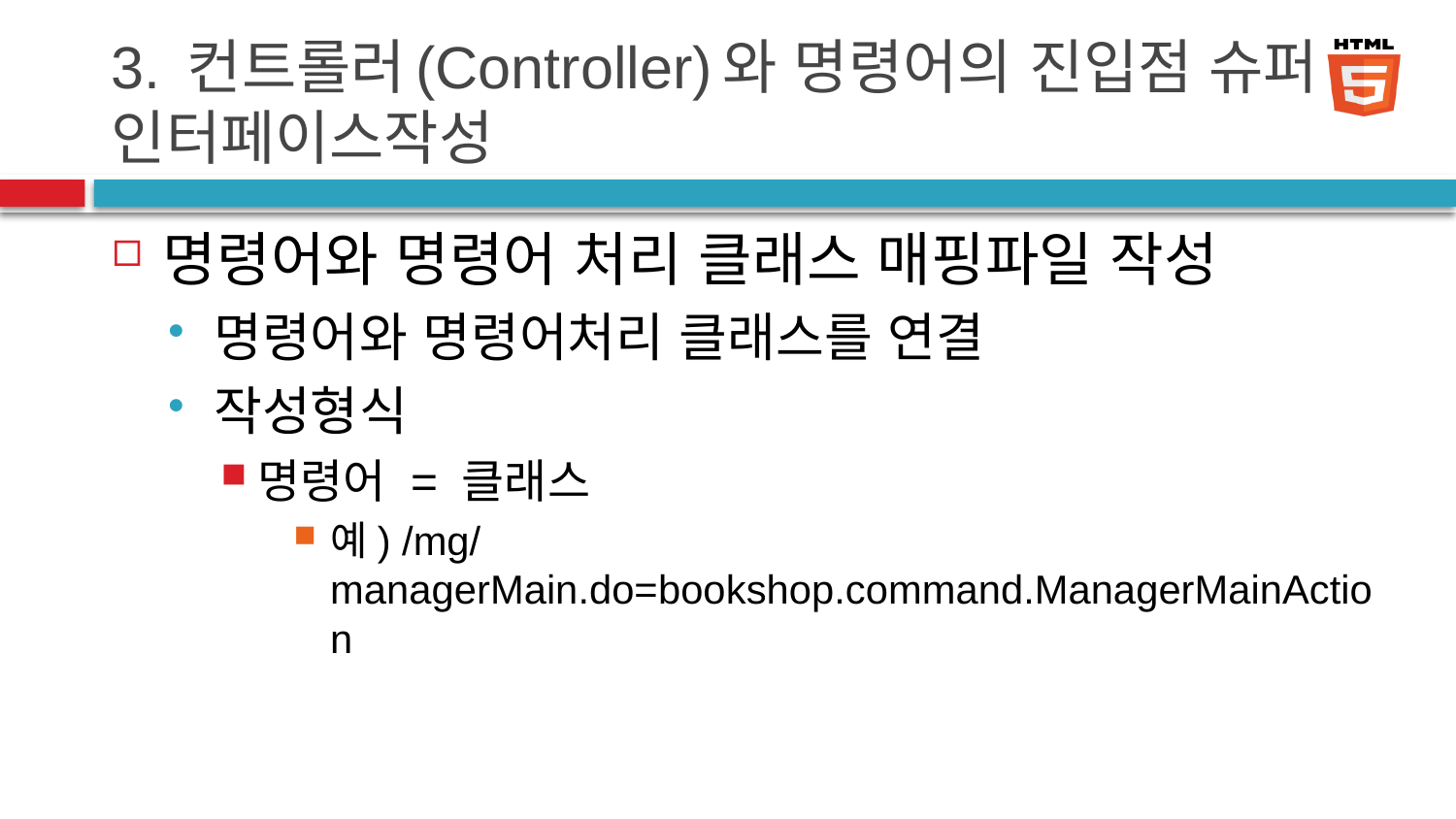

# 3. 컨트롤러(Controller)와 명령어의 진입점 슈퍼 인터페이스작성
명령어와 명령어 처리 클래스 매핑파일 작성
명령어와 명령어처리 클래스를 연결
작성형식
명령어 = 클래스
예) /mg/managerMain.do=bookshop.command.ManagerMainAction